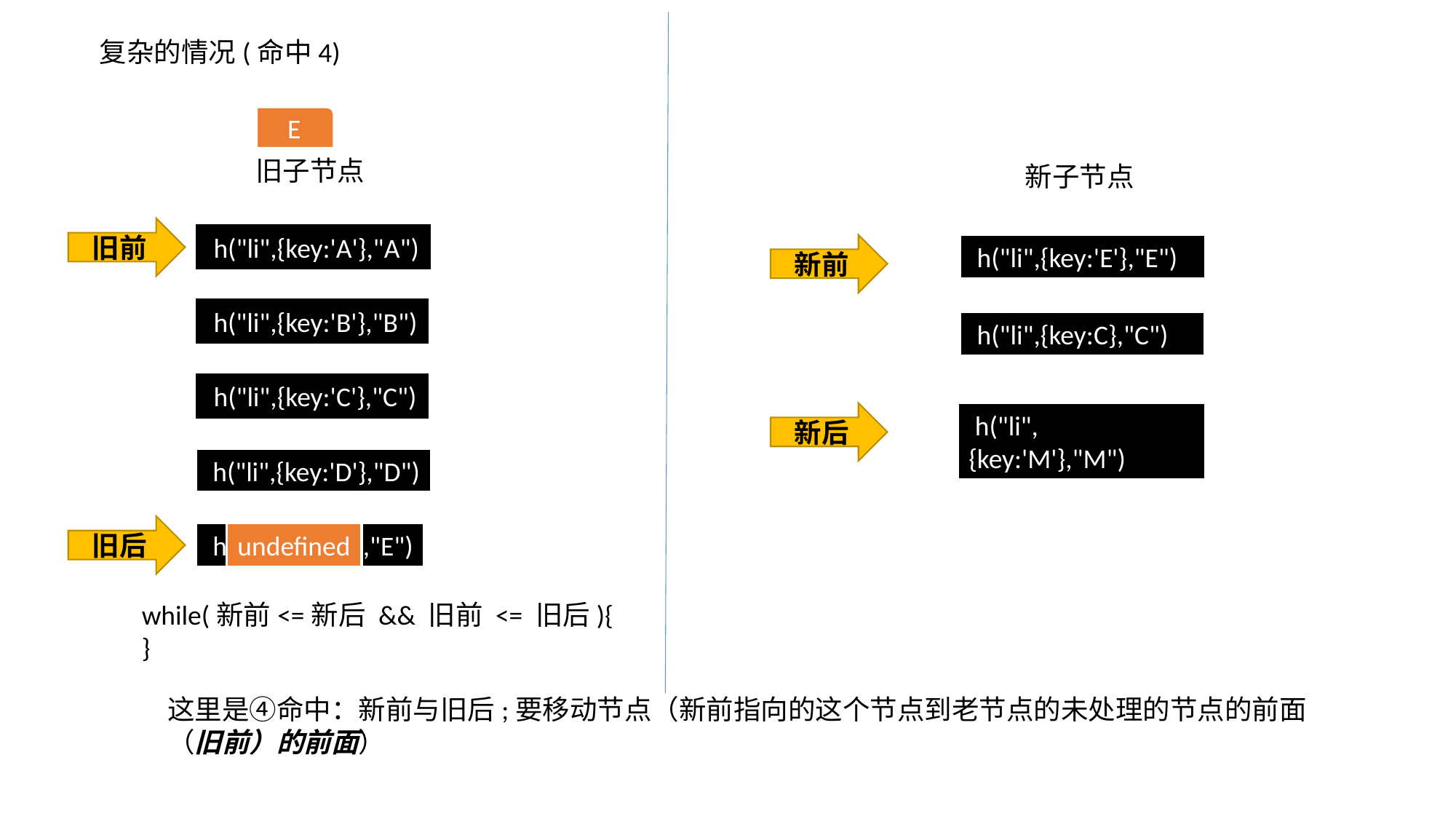

复杂的情况(命中4)
E
旧子节点
新子节点
旧前
 h("li",{key:'A'},"A")
新前
 h("li",{key:'E'},"E")
 h("li",{key:'B'},"B")
 h("li",{key:C},"C")
 h("li",{key:'C'},"C")
新后
 h("li",{key:'M'},"M")
 h("li",{key:'D'},"D")
旧后
 h("li",{key:'E'},"E")
undefined
while(新前<=新后 && 旧前 <= 旧后){
}
这里是④命中：新前与旧后;要移动节点（新前指向的这个节点到老节点的未处理的节点的前面（旧前）的前面）